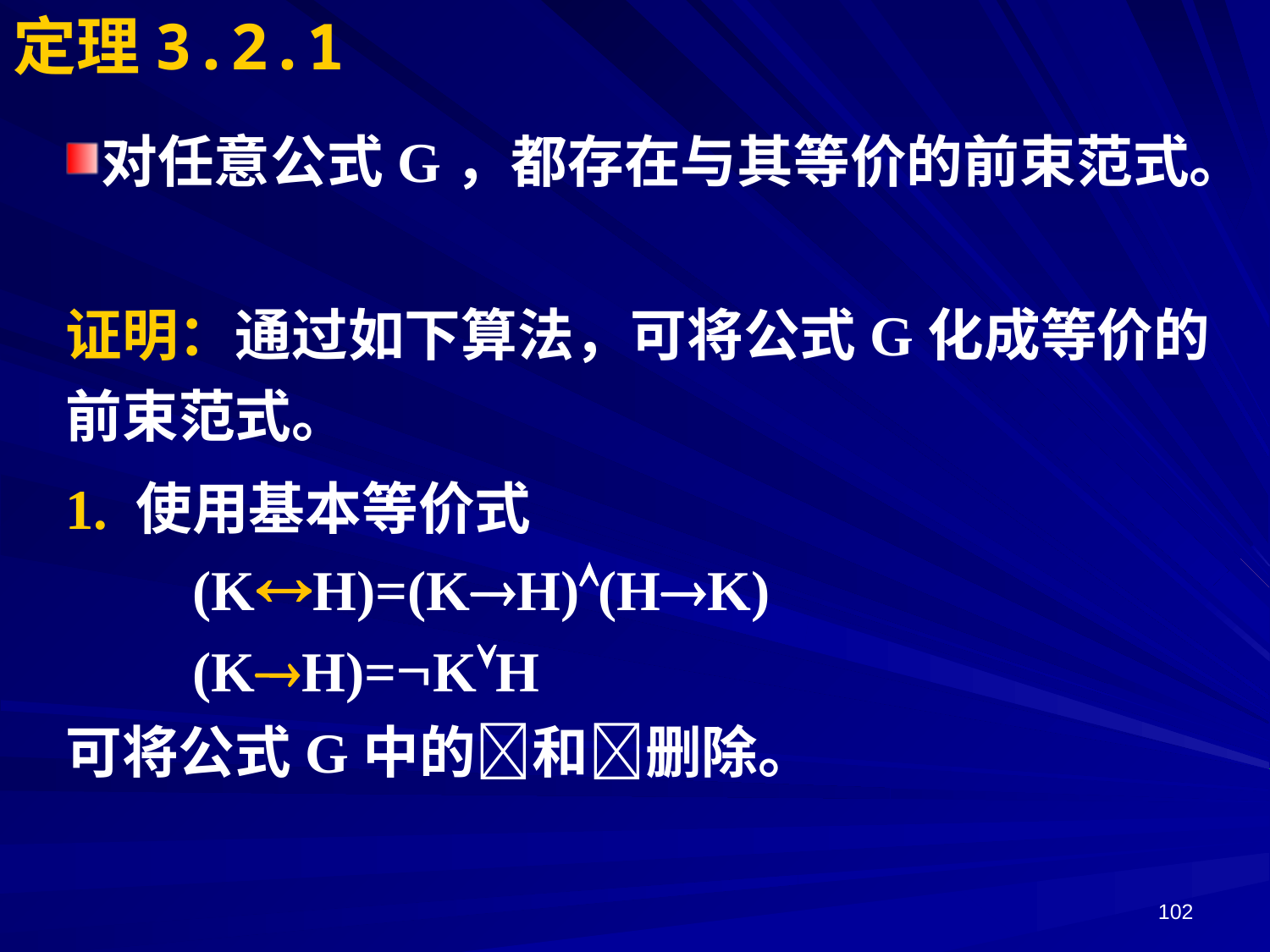

# 定理3.2.1
对任意公式G，都存在与其等价的前束范式。
证明：通过如下算法，可将公式G化成等价的前束范式。
1. 使用基本等价式
	(K↔H)=(K→H)∧(H→K)
	(K→H)=¬K∨H
可将公式G中的↔和→删除。
102